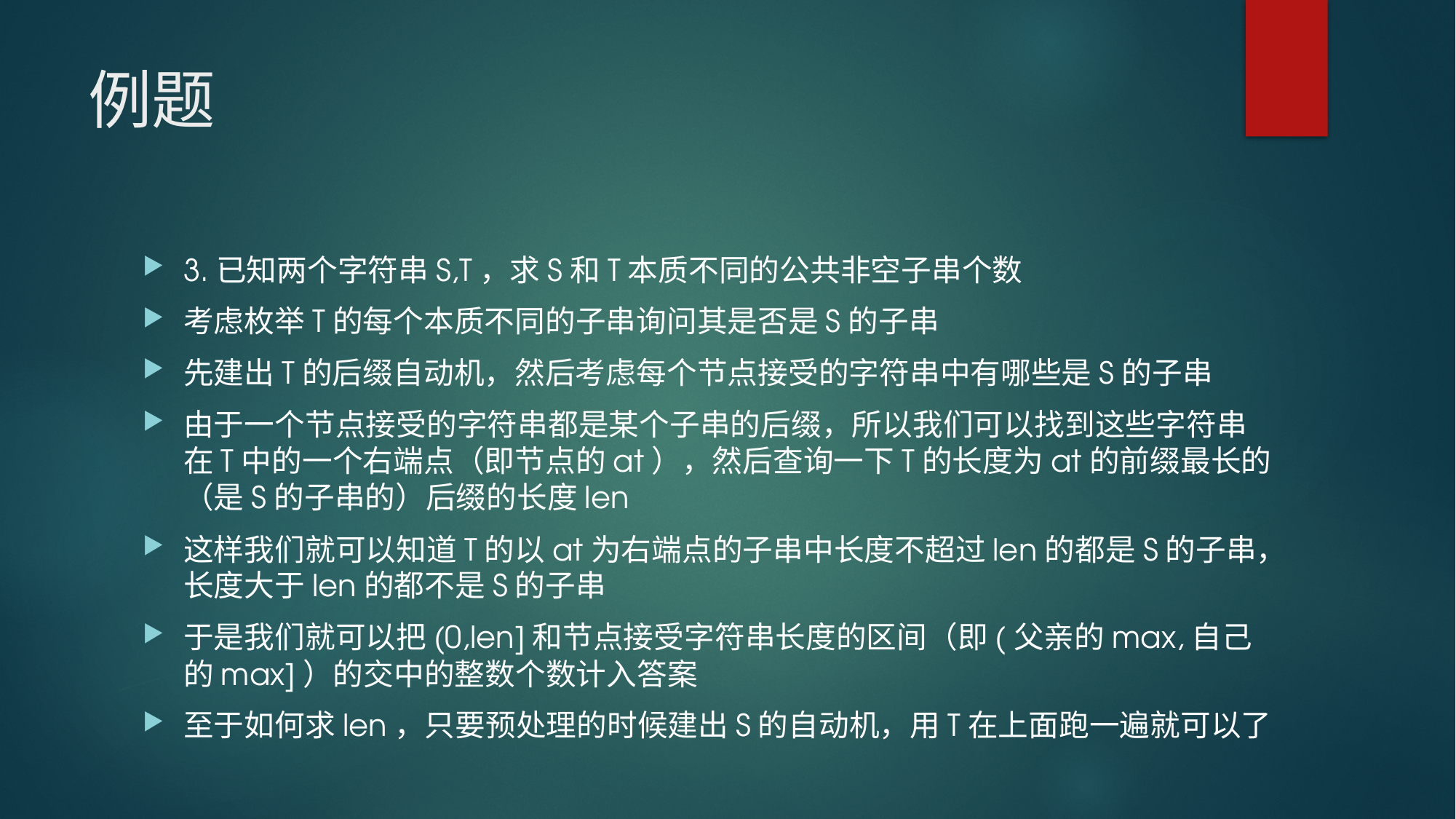

# 例题
3.已知两个字符串S,T，求S和T本质不同的公共非空子串个数
考虑枚举T的每个本质不同的子串询问其是否是S的子串
先建出T的后缀自动机，然后考虑每个节点接受的字符串中有哪些是S的子串
由于一个节点接受的字符串都是某个子串的后缀，所以我们可以找到这些字符串在T中的一个右端点（即节点的at），然后查询一下T的长度为at的前缀最长的（是S的子串的）后缀的长度len
这样我们就可以知道T的以at为右端点的子串中长度不超过len的都是S的子串，长度大于len的都不是S的子串
于是我们就可以把(0,len]和节点接受字符串长度的区间（即(父亲的max,自己的max]）的交中的整数个数计入答案
至于如何求len，只要预处理的时候建出S的自动机，用T在上面跑一遍就可以了